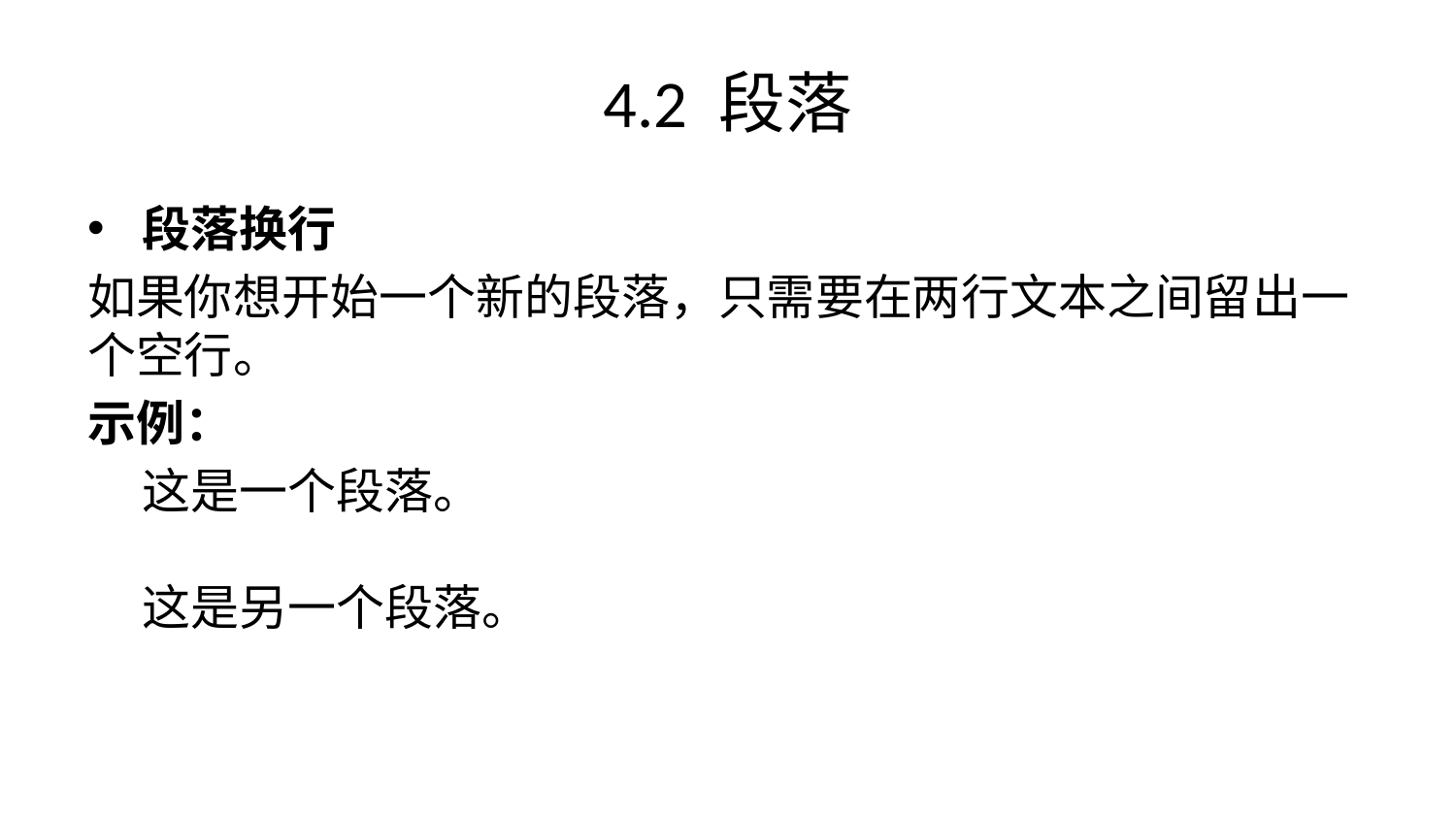

# 4.2 段落
段落换行
如果你想开始一个新的段落，只需要在两行文本之间留出一个空行。
示例：
这是一个段落。
这是另一个段落。